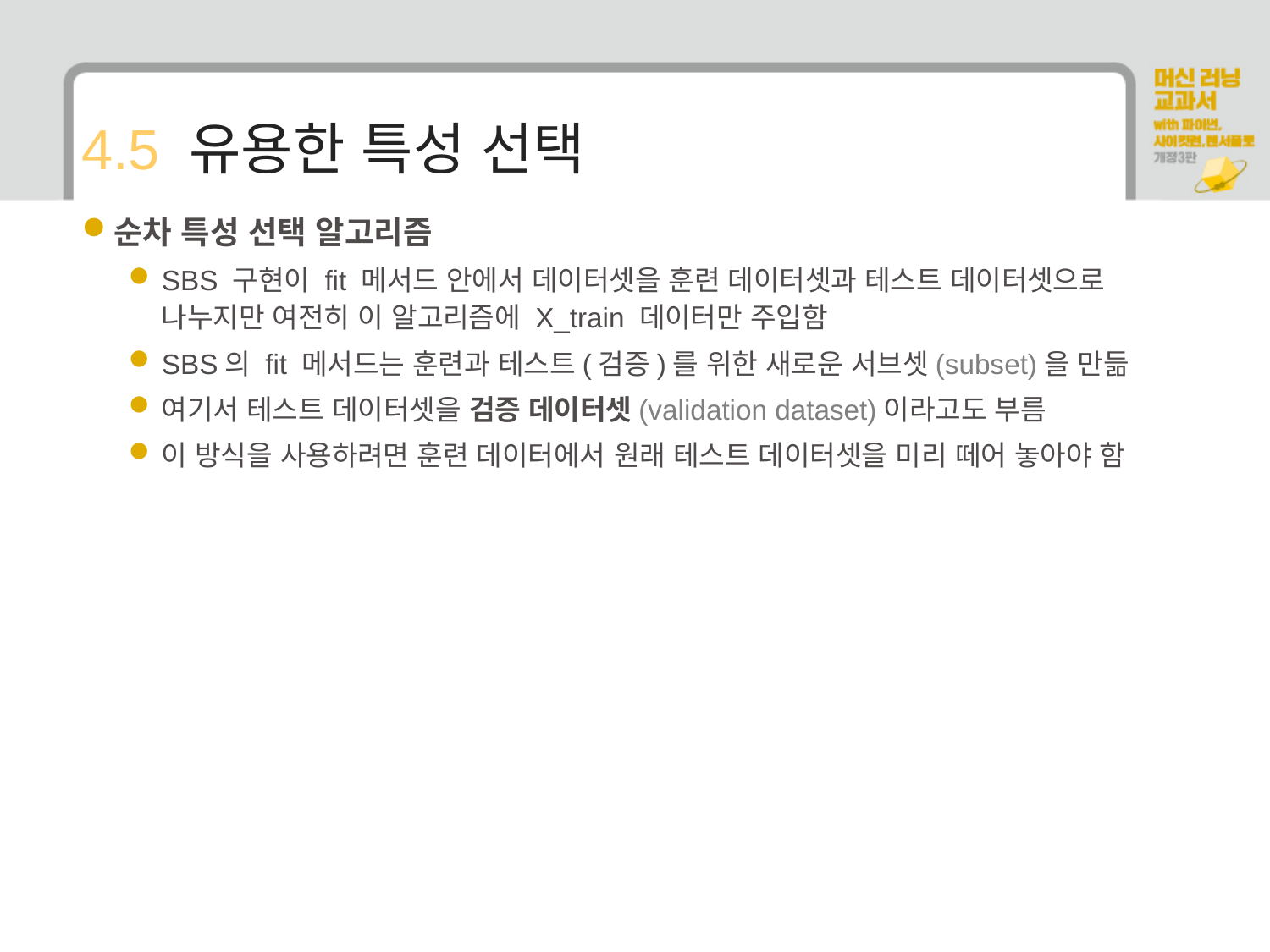

# 4.5 유용한 특성 선택
순차 특성 선택 알고리즘
SBS 구현이 fit 메서드 안에서 데이터셋을 훈련 데이터셋과 테스트 데이터셋으로 나누지만 여전히 이 알고리즘에 X_train 데이터만 주입함
SBS의 fit 메서드는 훈련과 테스트(검증)를 위한 새로운 서브셋(subset)을 만듦
여기서 테스트 데이터셋을 검증 데이터셋(validation dataset)이라고도 부름
이 방식을 사용하려면 훈련 데이터에서 원래 테스트 데이터셋을 미리 떼어 놓아야 함